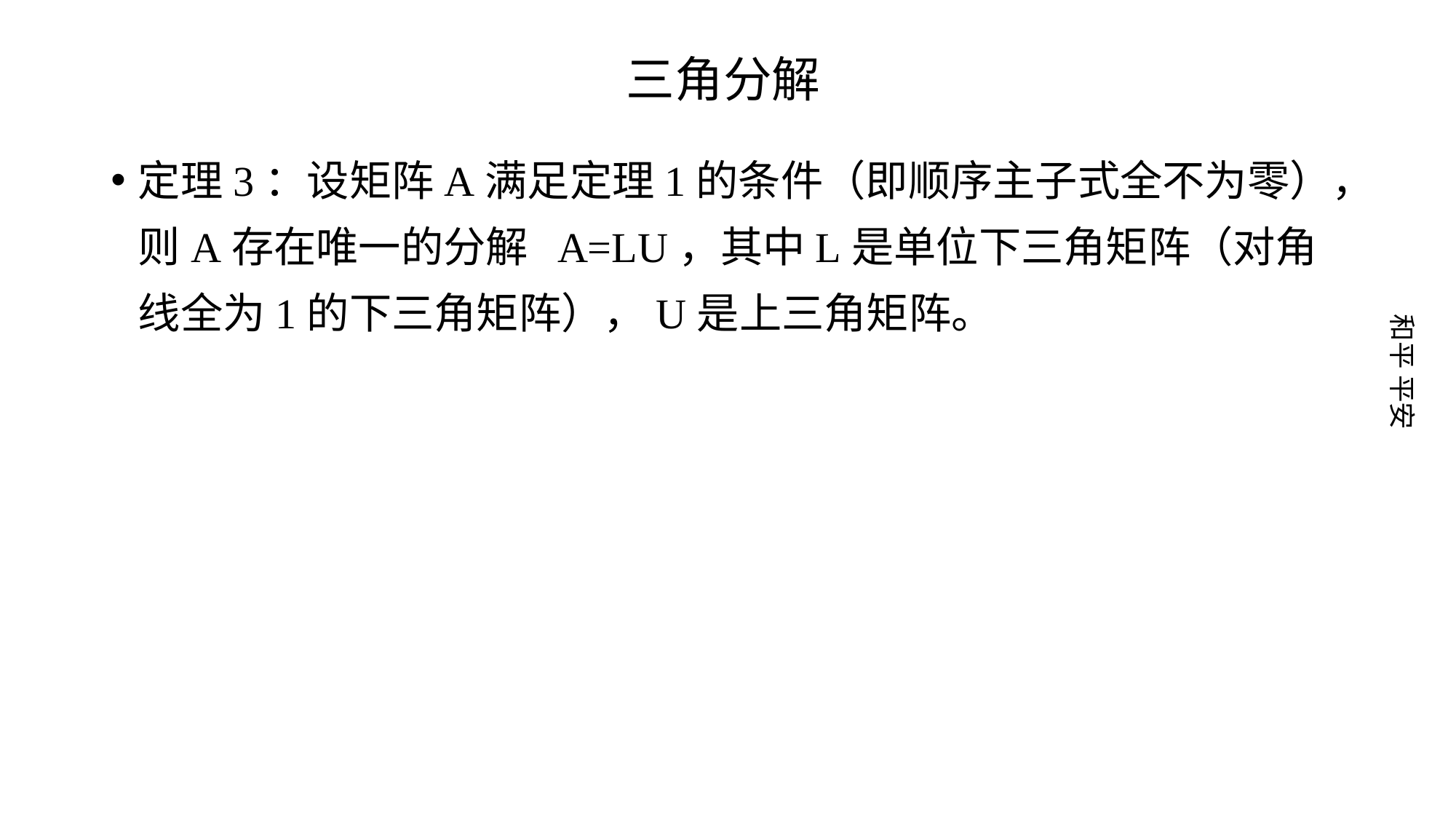

# 三角分解
定理3：设矩阵A满足定理1的条件（即顺序主子式全不为零），则A存在唯一的分解  A=LU，其中L是单位下三角矩阵（对角线全为1的下三角矩阵），U是上三角矩阵。